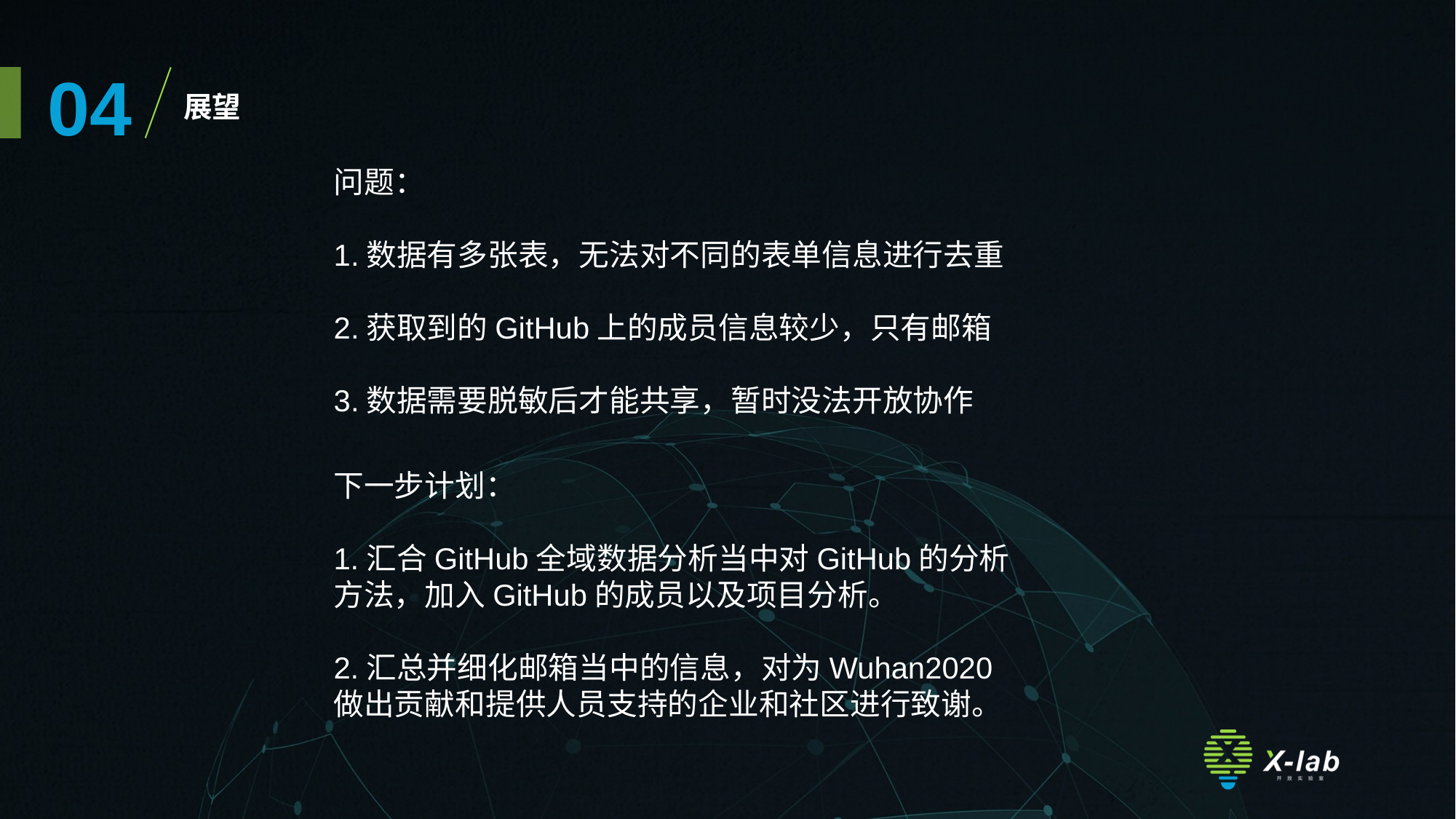

04

展望
问题：

1.数据有多张表，无法对不同的表单信息进行去重

2.获取到的GitHub上的成员信息较少，只有邮箱

3.数据需要脱敏后才能共享，暂时没法开放协作
下一步计划：

1.汇合GitHub全域数据分析当中对GitHub的分析方法，加入GitHub的成员以及项目分析。

2.汇总并细化邮箱当中的信息，对为Wuhan2020做出贡献和提供人员支持的企业和社区进行致谢。